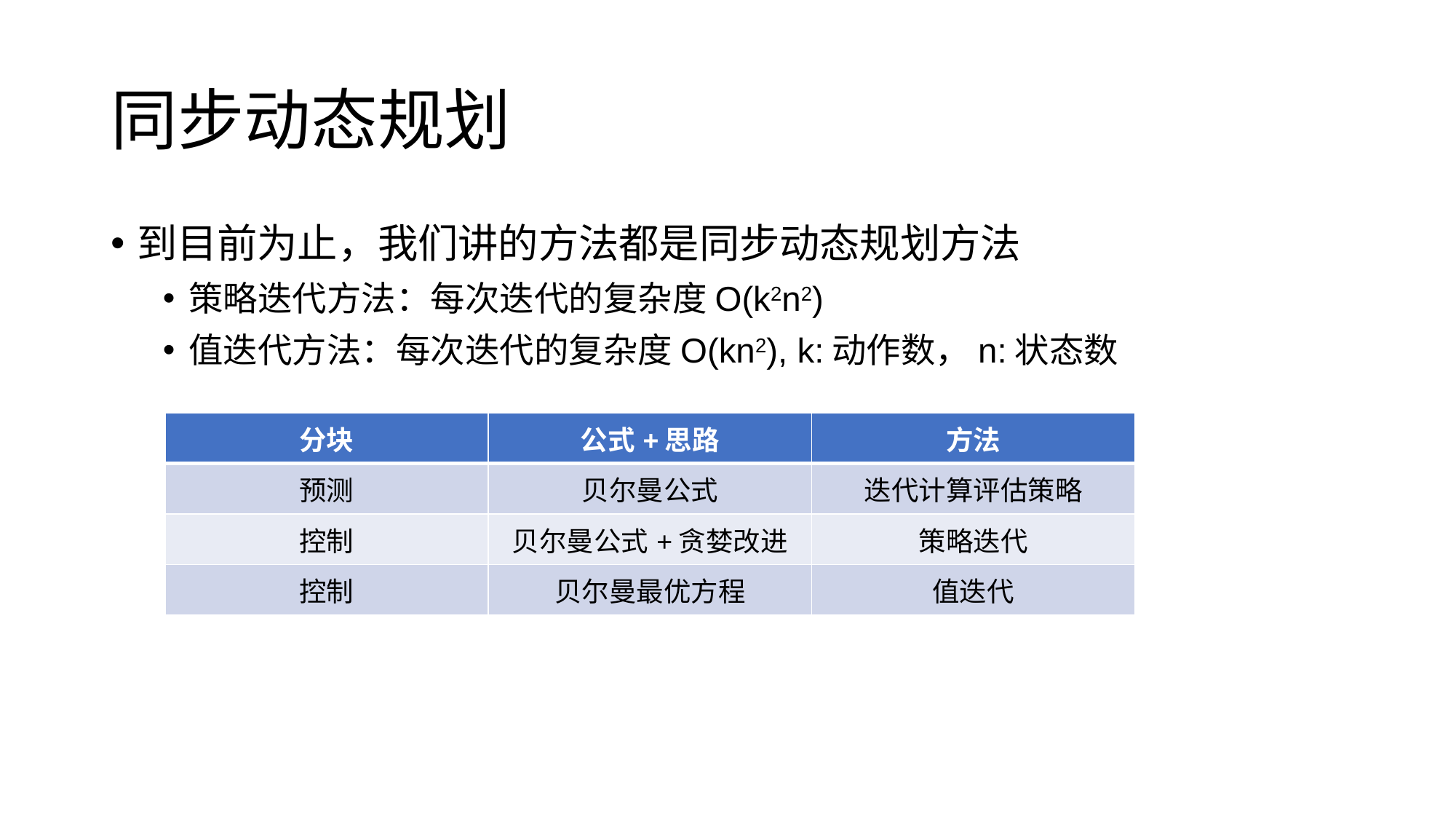

# 同步动态规划
到目前为止，我们讲的方法都是同步动态规划方法
策略迭代方法：每次迭代的复杂度O(k2n2)
值迭代方法：每次迭代的复杂度O(kn2), k:动作数，n:状态数
| 分块 | 公式+思路 | 方法 |
| --- | --- | --- |
| 预测 | 贝尔曼公式 | 迭代计算评估策略 |
| 控制 | 贝尔曼公式+贪婪改进 | 策略迭代 |
| 控制 | 贝尔曼最优方程 | 值迭代 |